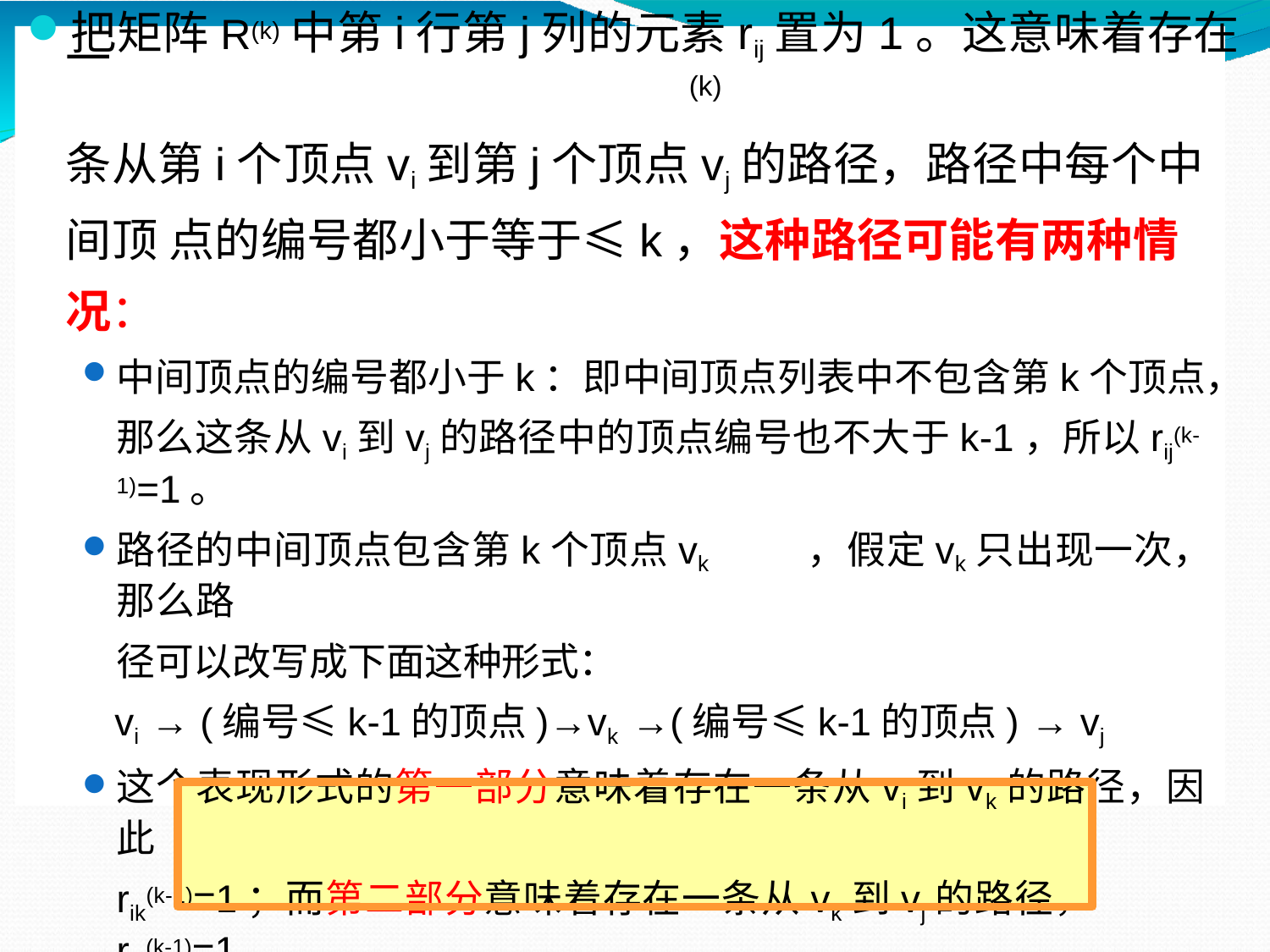

把矩阵R(k)中第i行第j列的元素rij	置为1。这意味着存在一
(k)
条从第i个顶点vi到第j个顶点vj的路径，路径中每个中间顶 点的编号都小于等于≤k，这种路径可能有两种情况：
中间顶点的编号都小于k：即中间顶点列表中不包含第k个顶点，
那么这条从vi到vj的路径中的顶点编号也不大于k-1，所以rij(k-1)=1。
路径的中间顶点包含第k个顶点vk	，假定vk只出现一次，那么路
径可以改写成下面这种形式：
vi → (编号≤k-1的顶点)→vk →(编号≤k-1的顶点) → vj
这个表现形式的第一部分意味着存在一条从vi到vk的路径，因此
rik(k-1)=1；而第二部分意味着存在一条从vk到vj的路径，	rkj(k-1)=1。
所以对于如何从R(k-1)的元素中生成R(k)的元素有：
r(k)	= r(k −1)     || (r(k −1)	& &r(k −1) )
ij	ij	ik	kj